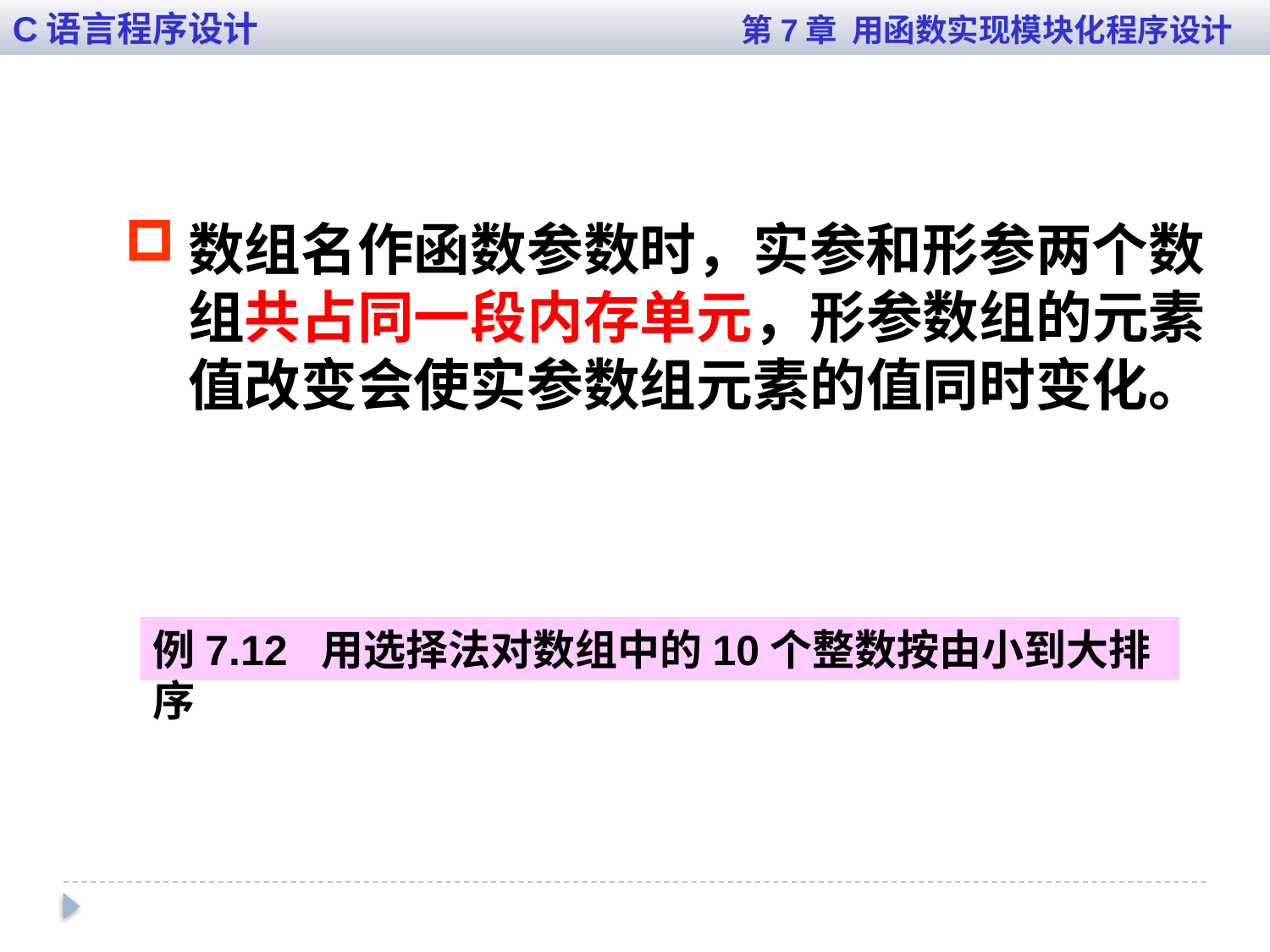

C语言程序设计                                                            第7章  用函数实现模块化程序设计
数组名作函数参数时，实参和形参两个数组共占同一段内存单元，形参数组的元素值改变会使实参数组元素的值同时变化。
例7.12  用选择法对数组中的10个整数按由小到大排序